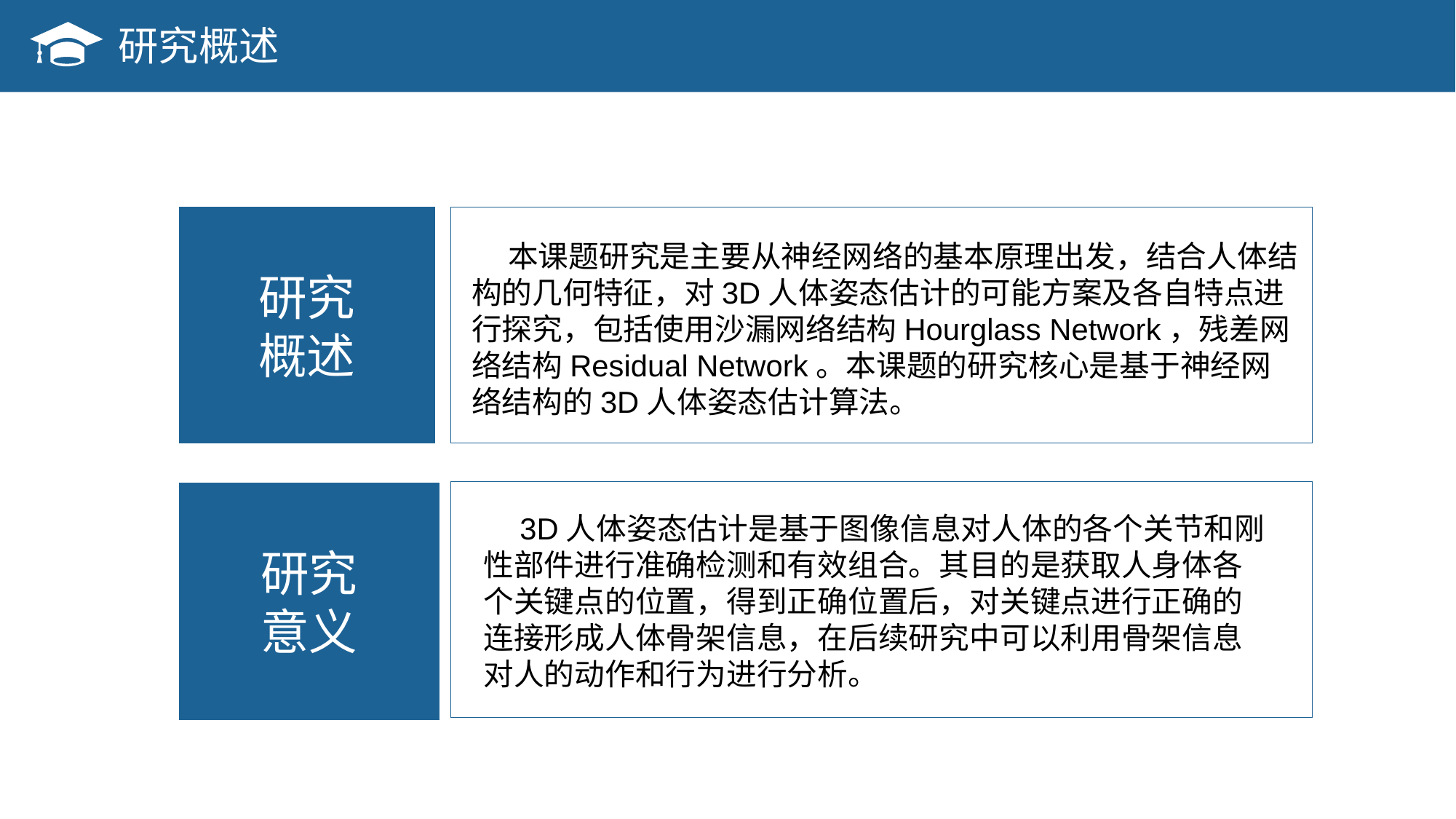

研究概述

研究
概述

本课题研究是主要从神经网络的基本原理出发，结合人体结构的几何特征，对3D人体姿态估计的可能方案及各自特点进行探究，包括使用沙漏网络结构Hourglass Network，残差网络结构Residual Network。本课题的研究核心是基于神经网络结构的3D人体姿态估计算法。

研究
意义
3D人体姿态估计是基于图像信息对人体的各个关节和刚性部件进行准确检测和有效组合。其目的是获取人身体各个关键点的位置，得到正确位置后，对关键点进行正确的连接形成人体骨架信息，在后续研究中可以利用骨架信息对人的动作和行为进行分析。